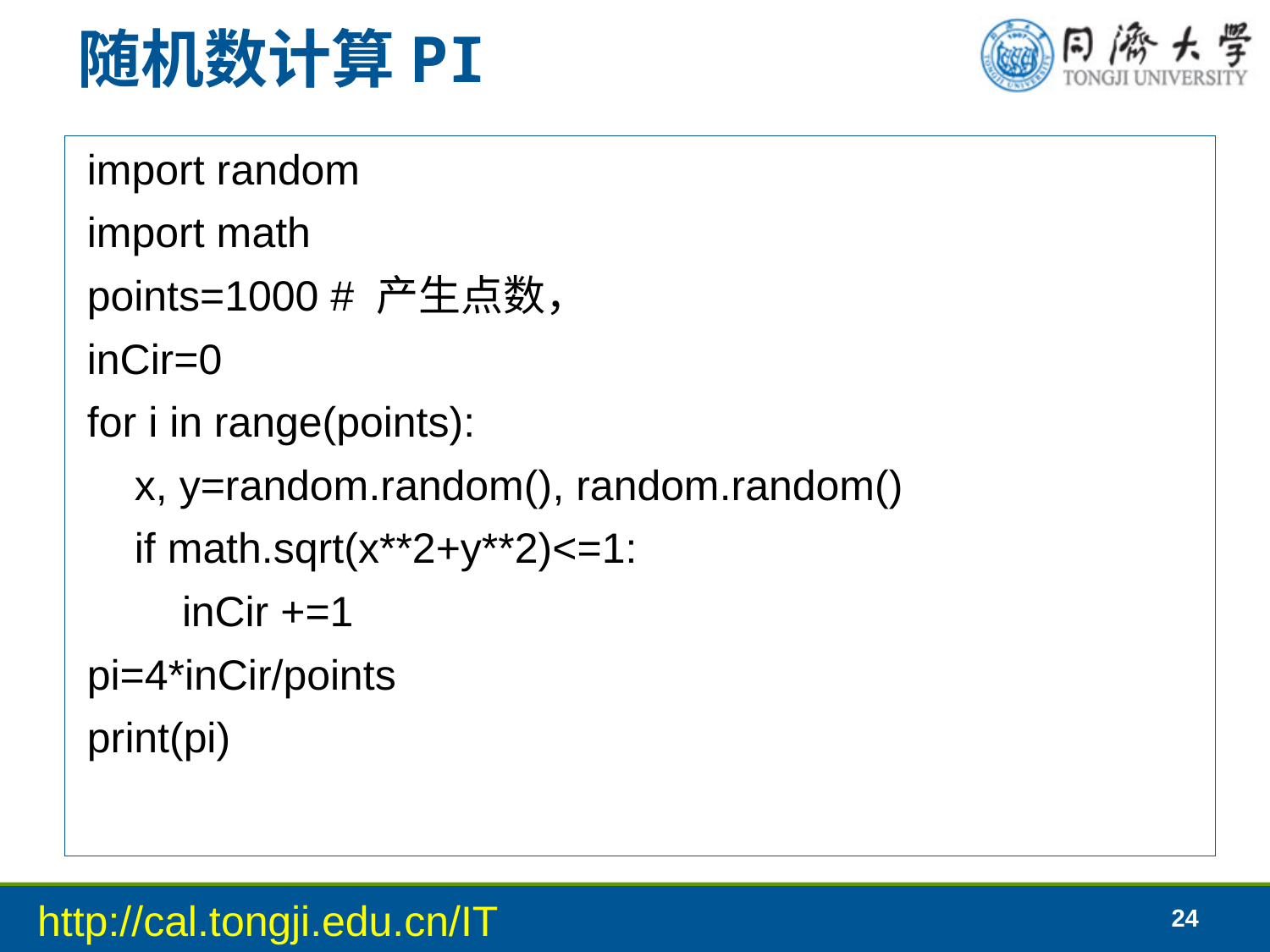

# 随机数计算PI
import random
import math
points=1000 # 产生点数，
inCir=0
for i in range(points):
    x, y=random.random(), random.random()
    if math.sqrt(x**2+y**2)<=1:
        inCir +=1
pi=4*inCir/points
print(pi)